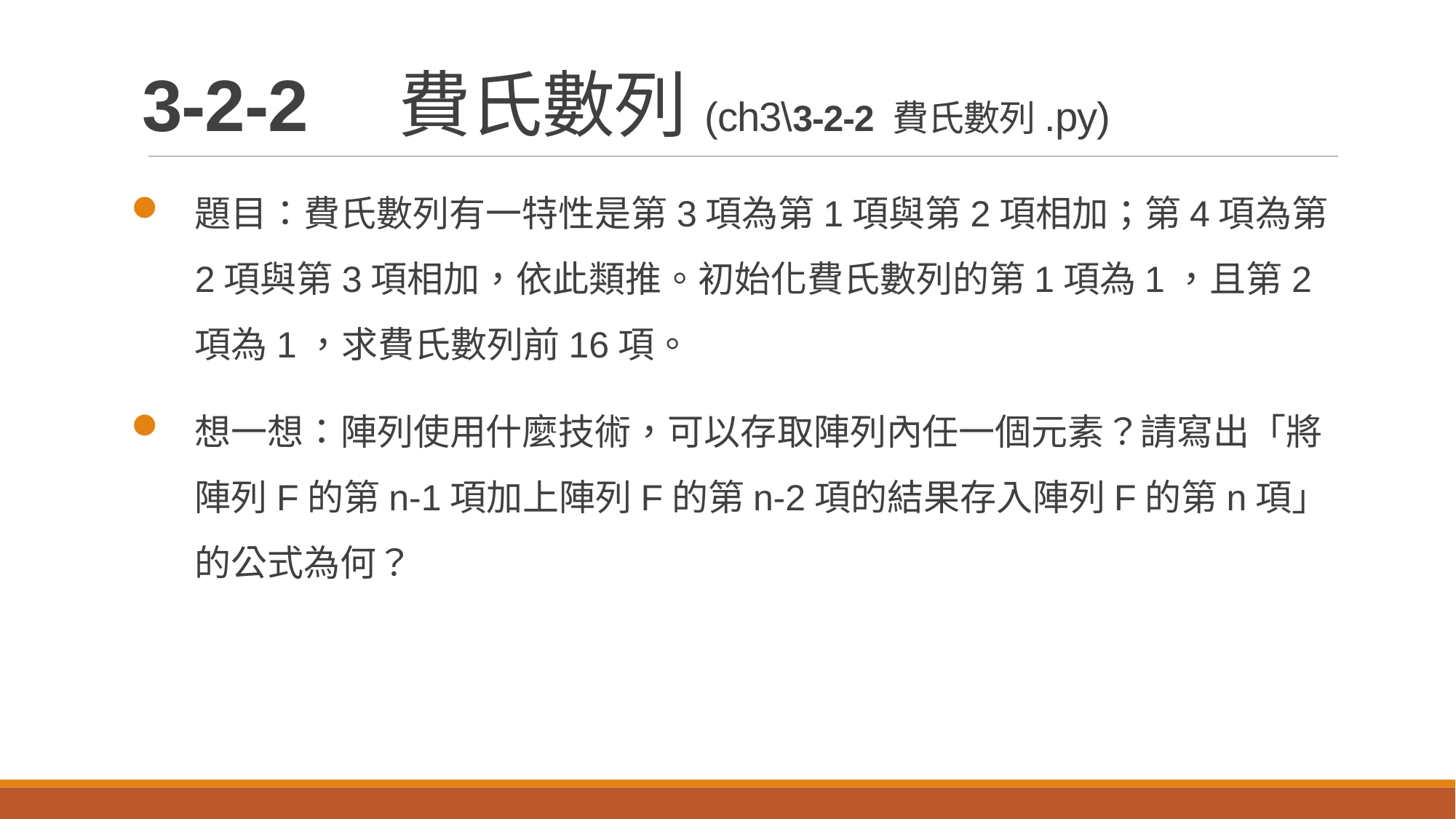

# 3-2-2　費氏數列(ch3\3-2-2 費氏數列.py)
題目：費氏數列有一特性是第3項為第1項與第2項相加；第4項為第2項與第3項相加，依此類推。初始化費氏數列的第1項為1，且第2項為1，求費氏數列前16項。
想一想：陣列使用什麼技術，可以存取陣列內任一個元素？請寫出「將陣列F的第n-1項加上陣列F的第n-2項的結果存入陣列F的第n項」的公式為何？